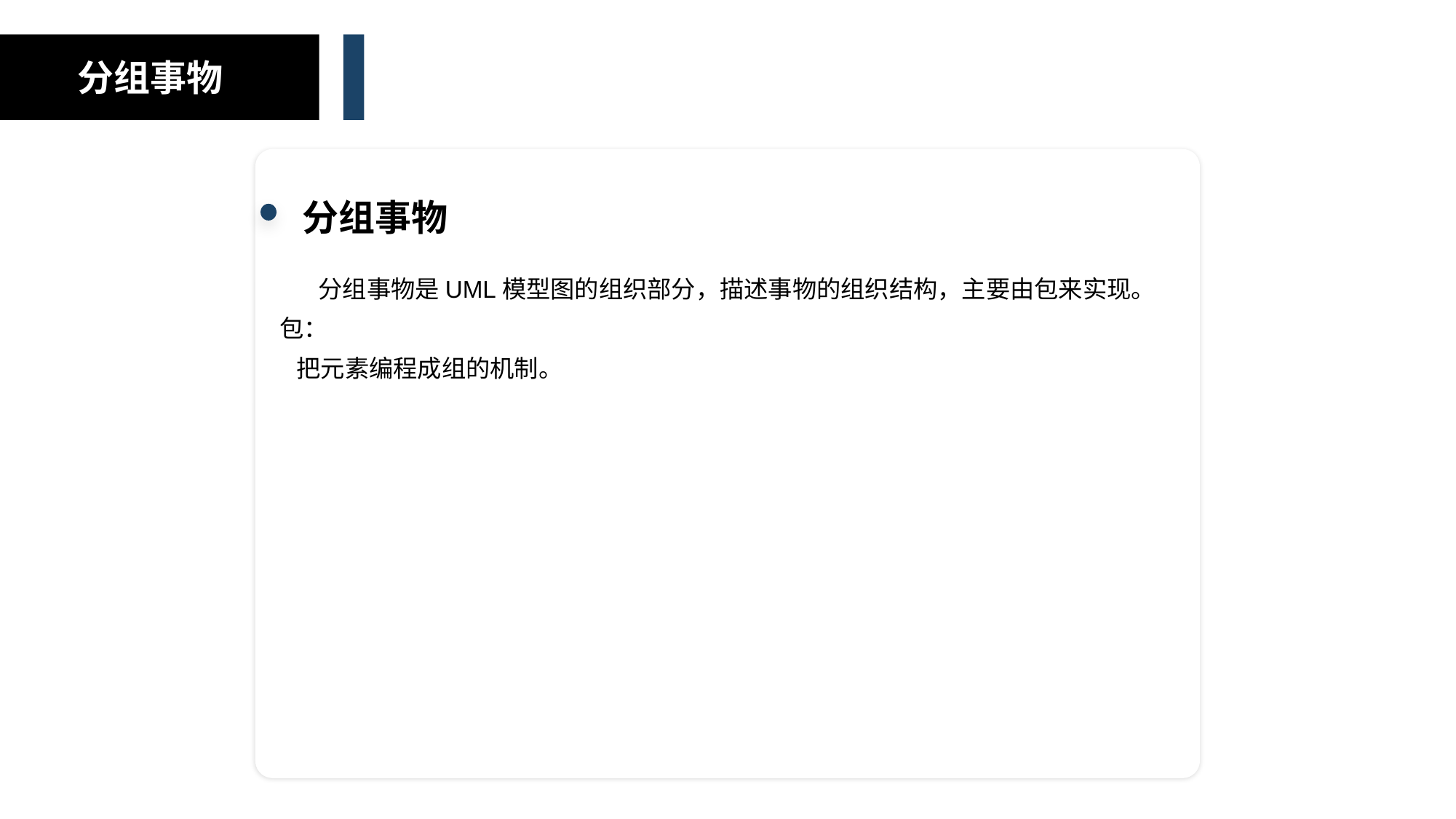

分组事物

分组事物
      分组事物是UML模型图的组织部分，描述事物的组织结构，主要由包来实现。
包：
  把元素编程成组的机制。